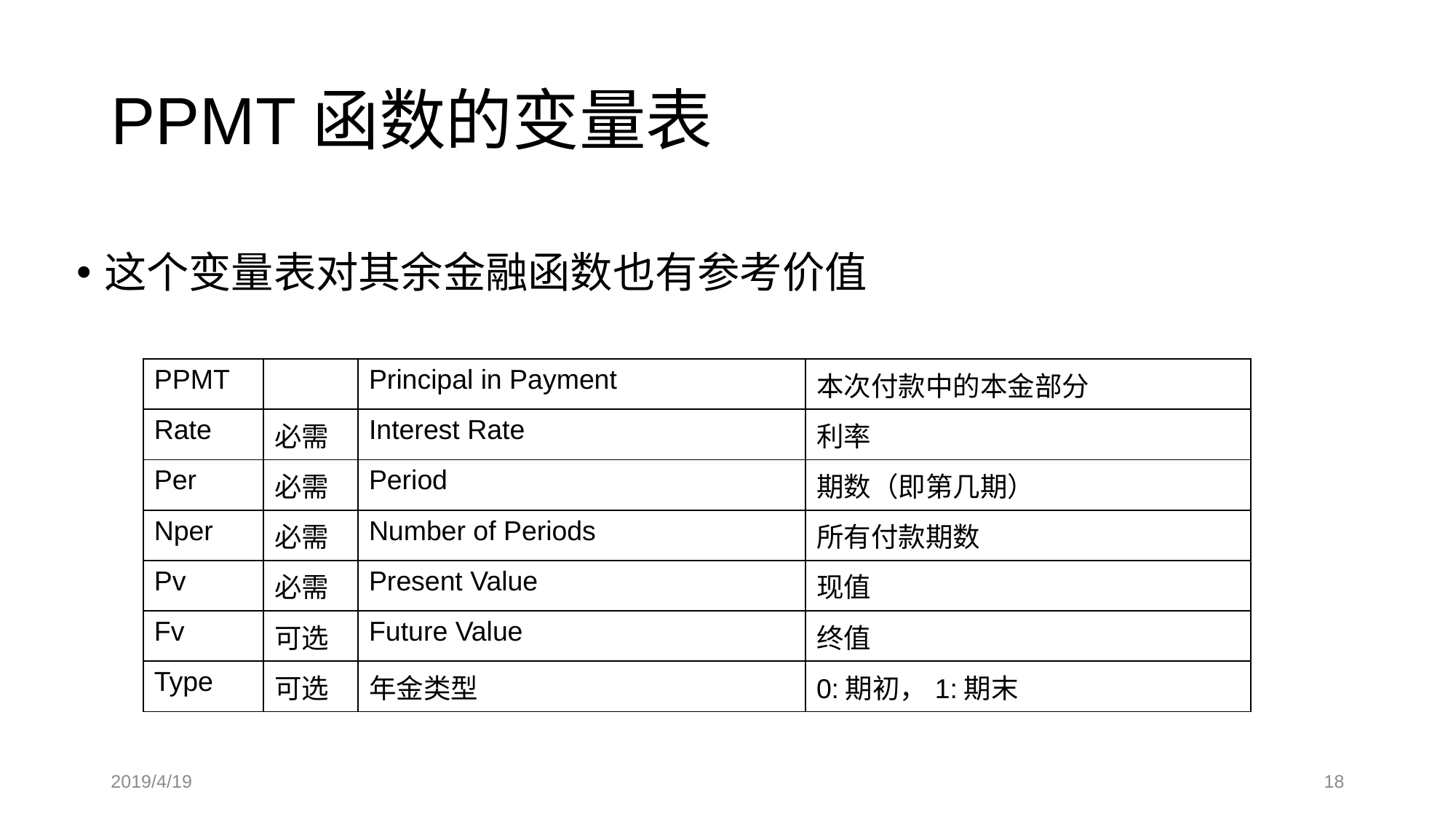

# PPMT函数的变量表
这个变量表对其余金融函数也有参考价值
| PPMT |  | Principal in Payment | 本次付款中的本金部分 |
| --- | --- | --- | --- |
| Rate | 必需 | Interest Rate | 利率 |
| Per | 必需 | Period | 期数（即第几期） |
| Nper | 必需 | Number of Periods | 所有付款期数 |
| Pv | 必需 | Present Value | 现值 |
| Fv | 可选 | Future Value | 终值 |
| Type | 可选 | 年金类型 | 0:期初，1:期末 |
2019/4/19
18